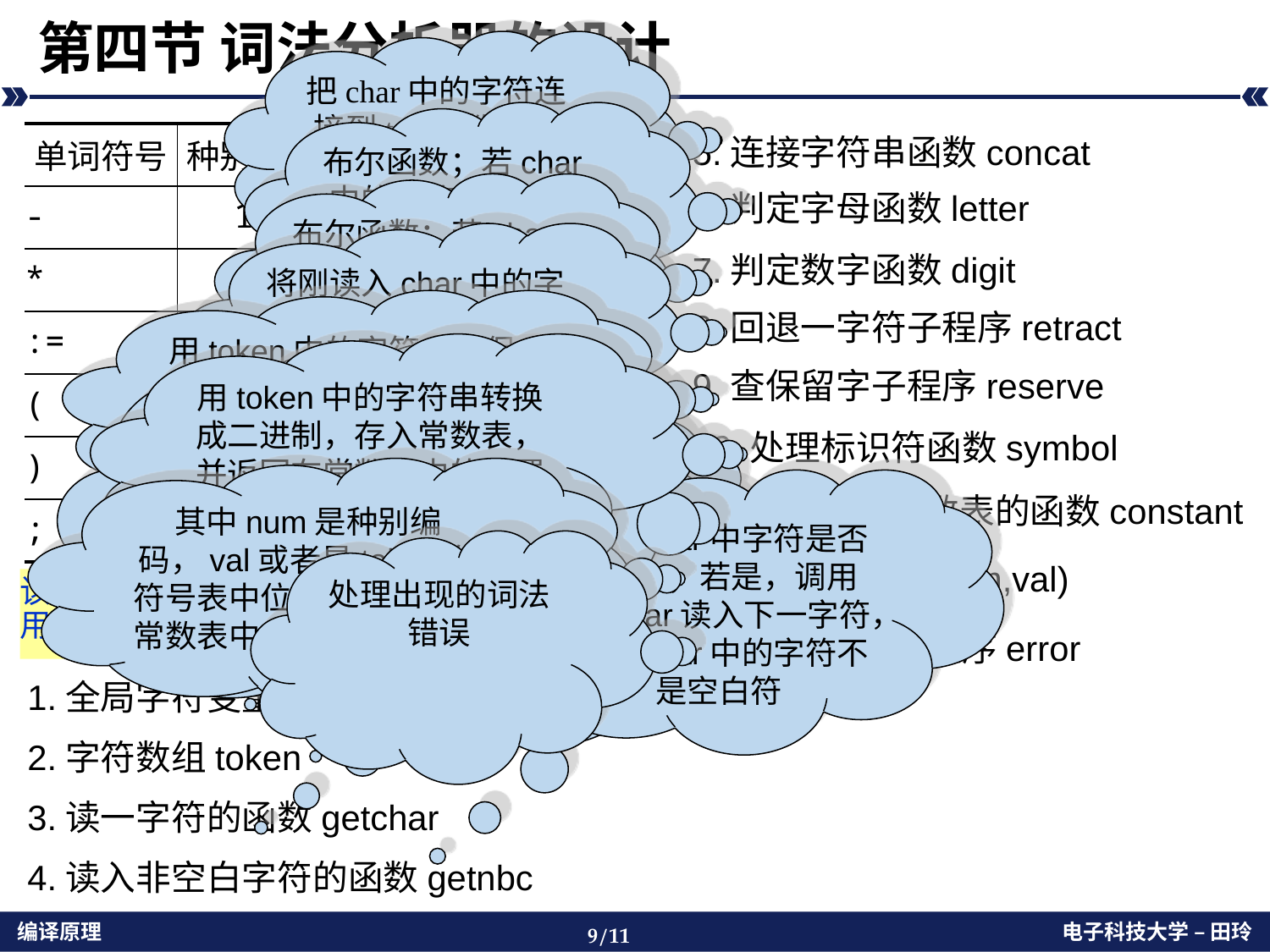

# 第四节 词法分析器的设计
把char中的字符连接到token数组的末尾
布尔函数；若char中的字符为字母，返回真；否则，为假；
| 单词符号 | 种别编码 | 助忆符 | 内码值 |
| --- | --- | --- | --- |
| - | 18 | $SUB | - |
| \* | 19 | $MUL | - |
| := | 20 | $ASSIGN | - |
| ( | 21 | $LPAR | - |
| ) | 22 | $RPAR | - |
| ; | 23 | $SEM | - |
5.连接字符串函数concat
布尔函数；若char中的字符为数字，返回真；否则，为假；
6.判定字母函数letter
将刚读入char中的字符回退到输入字符串中，并将char值置空白
7.判定数字函数digit
用token中的字符串查保留字表，若查到，则返回该保留字的种别编码；否则返回0
8.回退一字符子程序retract
用token中的字符串转换成二进制，存入常数表，并返回在常数表中的位置编号。
用token中的字符串查符号表，若查到，则返回在符号表中的位置编号，否则将字符串内存入符号表，并返回在符号表中的位置编号
9.查保留字子程序reserve
用来存放最新读入的字符
10.处理标识符函数symbol
其中num是种别编码，val或者是token在符号表中位置，或者是在常数表中的位置，或者无定义
用来存放已读入的字符序列
检查char中字符是否为空白；若是，调用getchar读入下一字符，直到char中的字符不是空白符
11.常数存入常数表的函数constant
从扫描缓冲区读一个字符进入char，并将搜索指针移向下一个字符
处理出现的词法错误

12.语句return(num,val)
该语言的状态转换图见下页。实现状态转图要用到如下工作单元和子程序：
14.错误处理子程序error
1.全局字符变量char
2.字符数组token
3.读一字符的函数getchar
4.读入非空白字符的函数getnbc